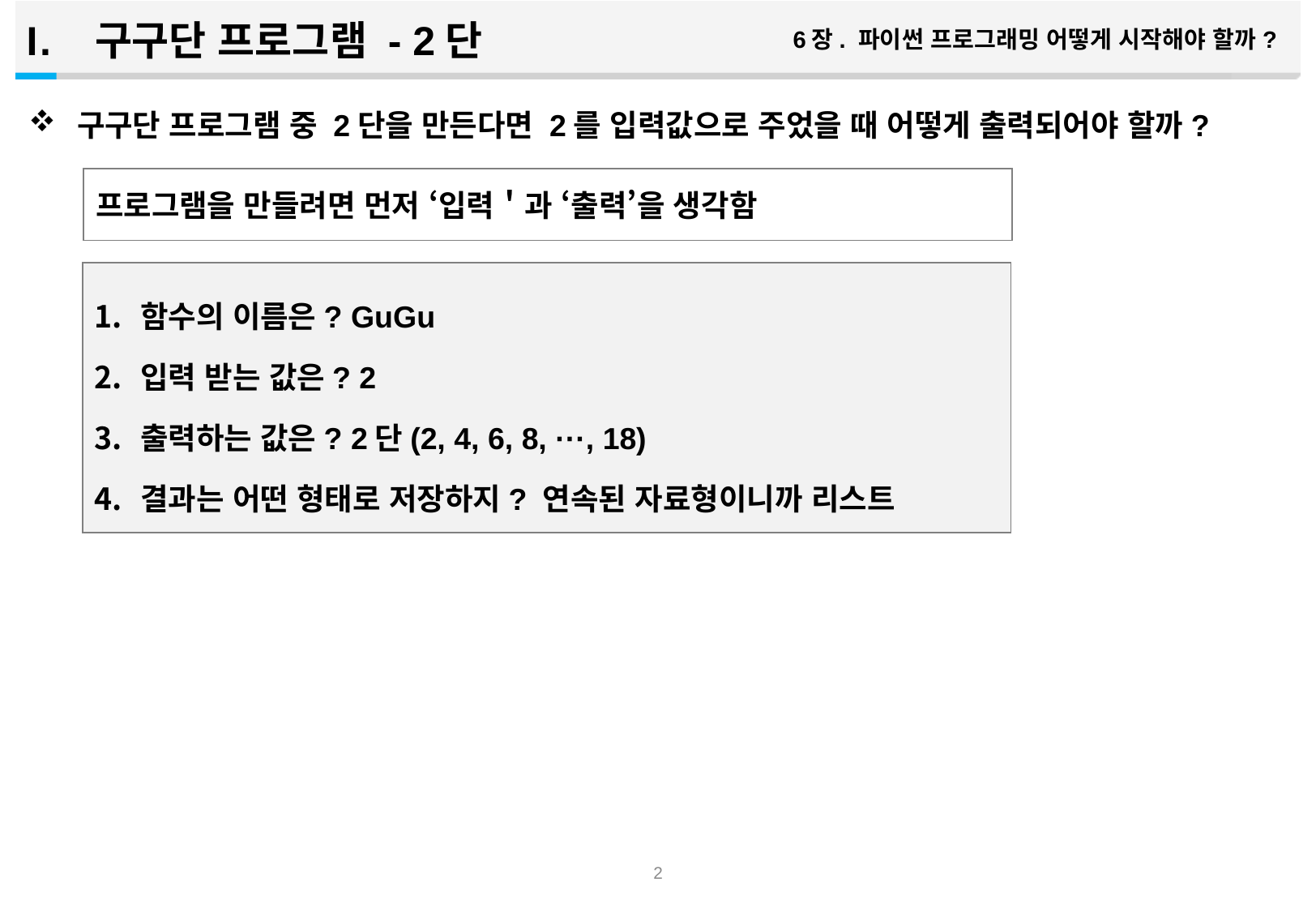

구구단 프로그램 - 2단
6장. 파이썬 프로그래밍 어떻게 시작해야 할까?
구구단 프로그램 중 2단을 만든다면 2를 입력값으로 주었을 때 어떻게 출력되어야 할까?

프로그램을 만들려면 먼저 ‘입력＇과 ‘출력’을 생각함
함수의 이름은? GuGu
입력 받는 값은? 2
출력하는 값은? 2단(2, 4, 6, 8, ···, 18)
결과는 어떤 형태로 저장하지? 연속된 자료형이니까 리스트
2